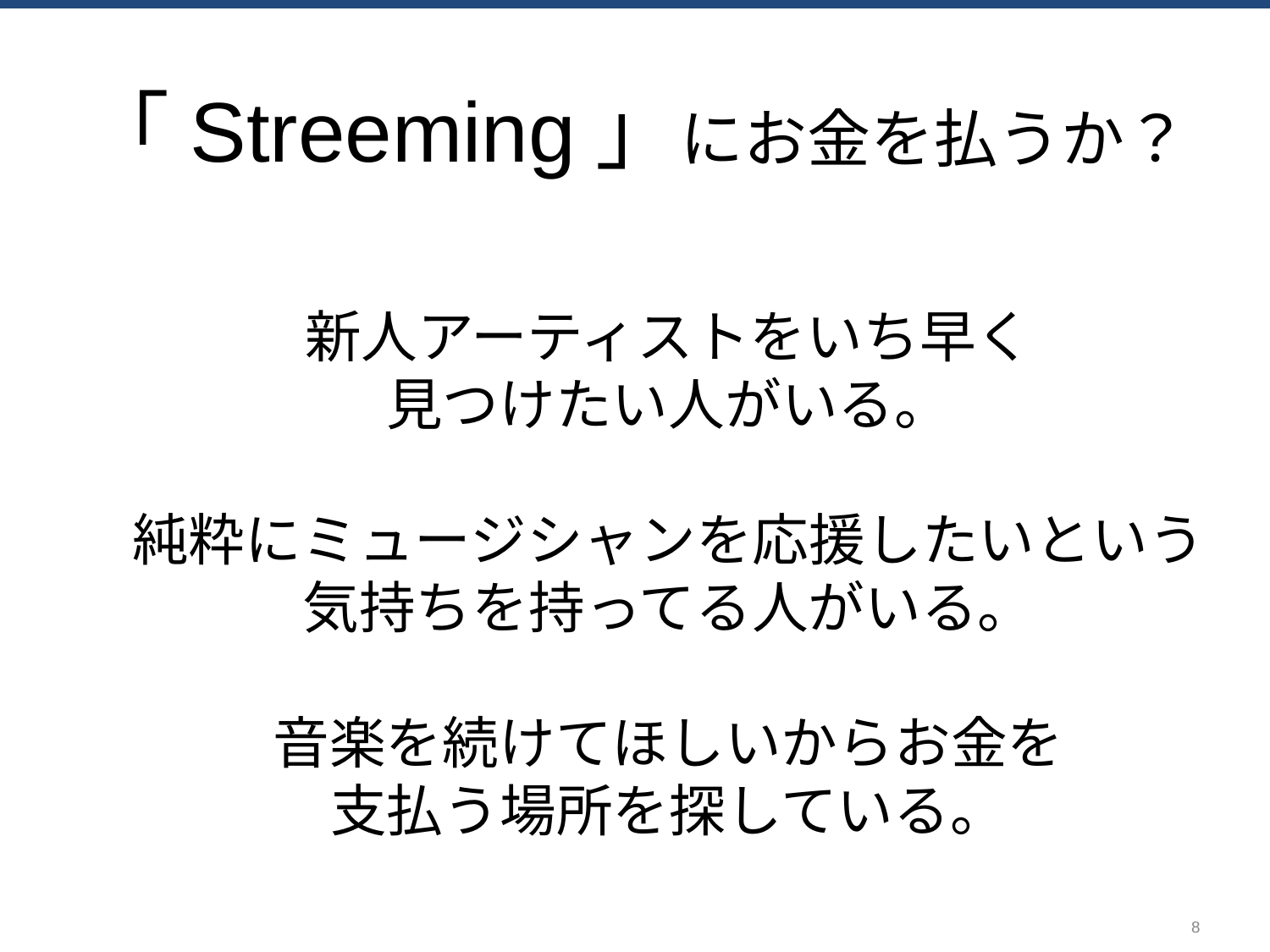

「Streeming」にお金を払うか？
新人アーティストをいち早く
見つけたい人がいる。

純粋にミュージシャンを応援したいという
気持ちを持ってる人がいる。

音楽を続けてほしいからお金を
支払う場所を探している。
8